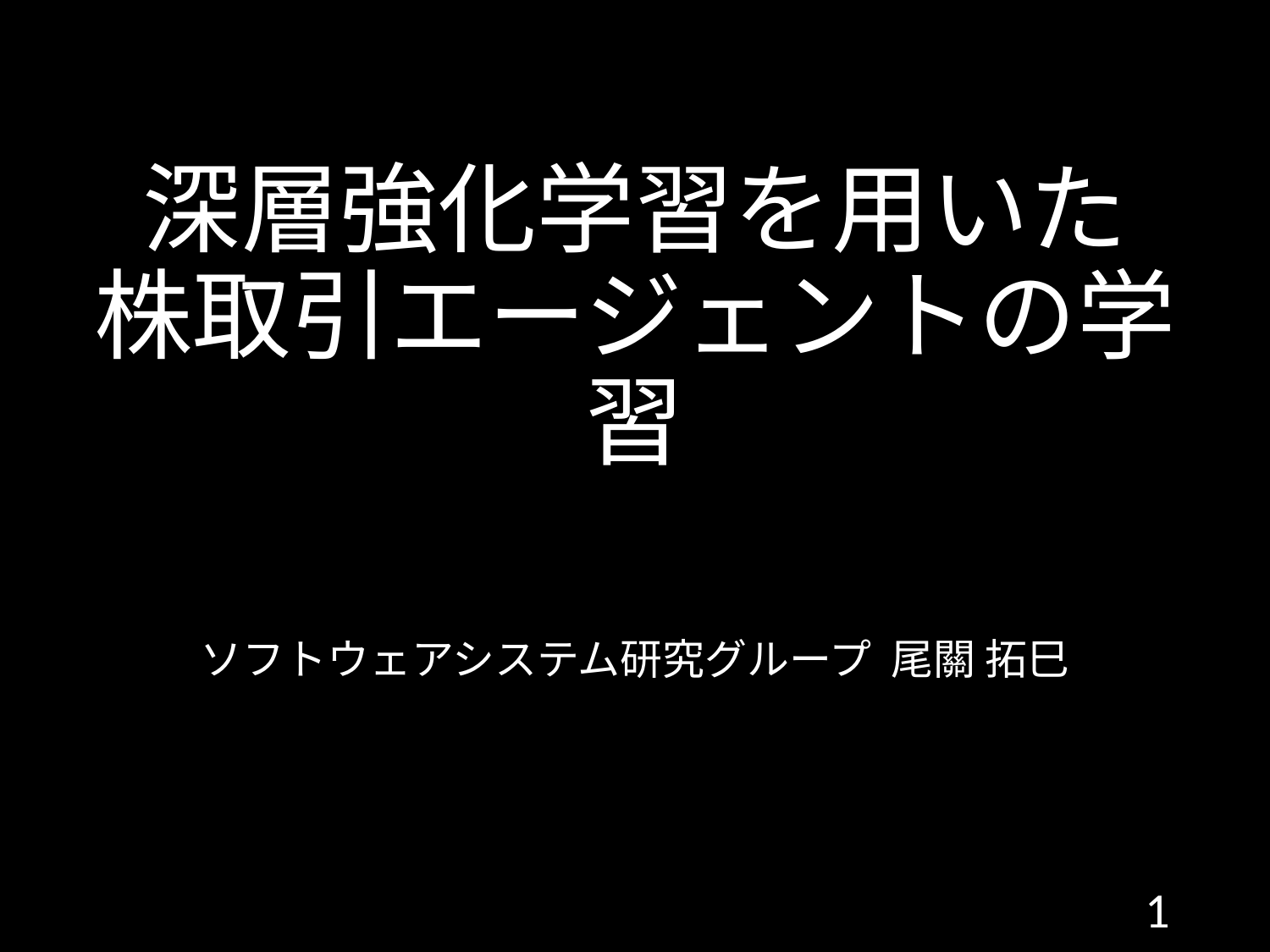

# 深層強化学習を用いた 株取引エージェントの学習

ソフトウェアシステム研究グループ  尾關 拓巳
1